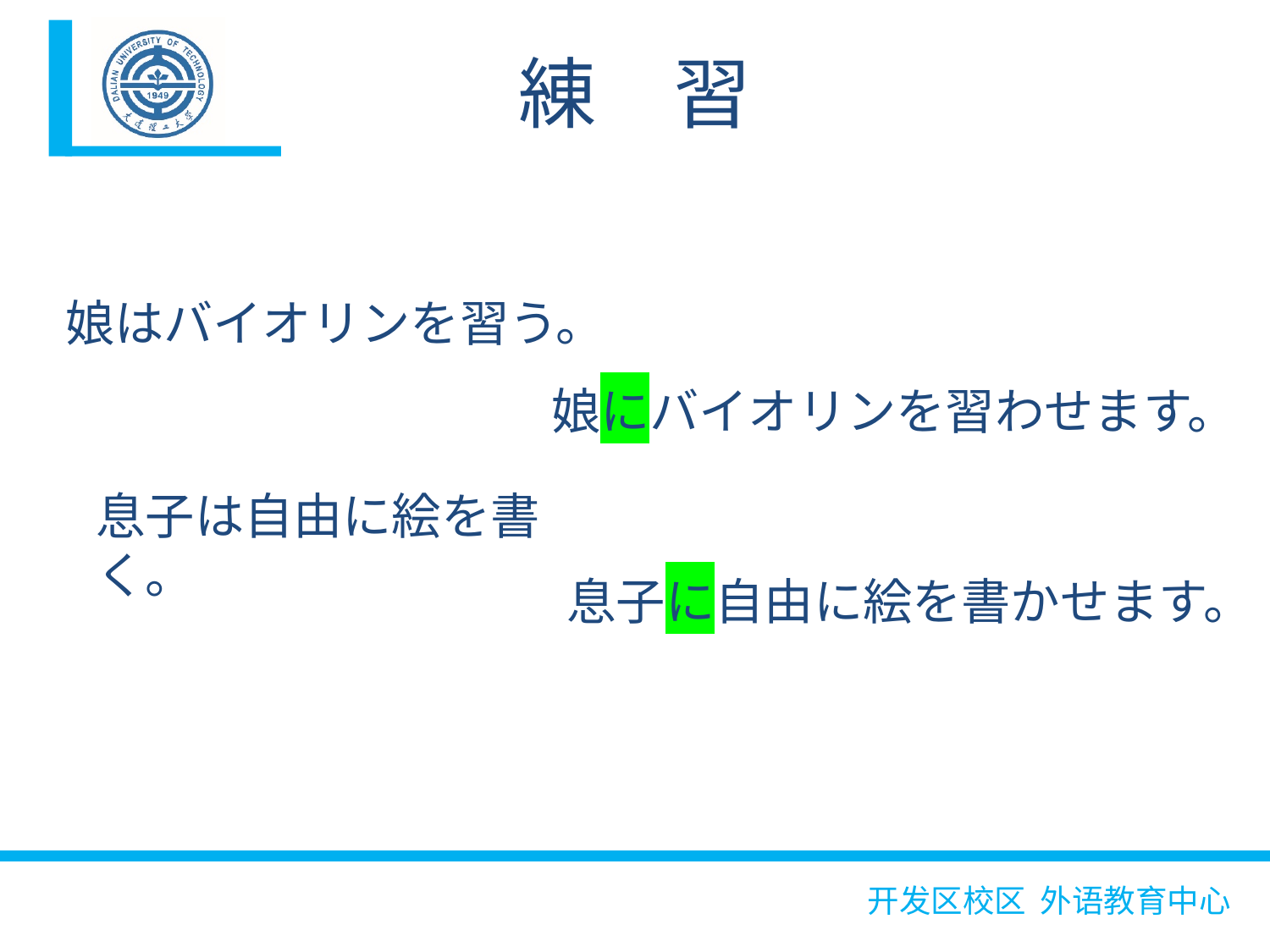

練　習
娘はバイオリンを習う。
娘にバイオリンを習わせます。
息子は自由に絵を書く。
息子に自由に絵を書かせます。